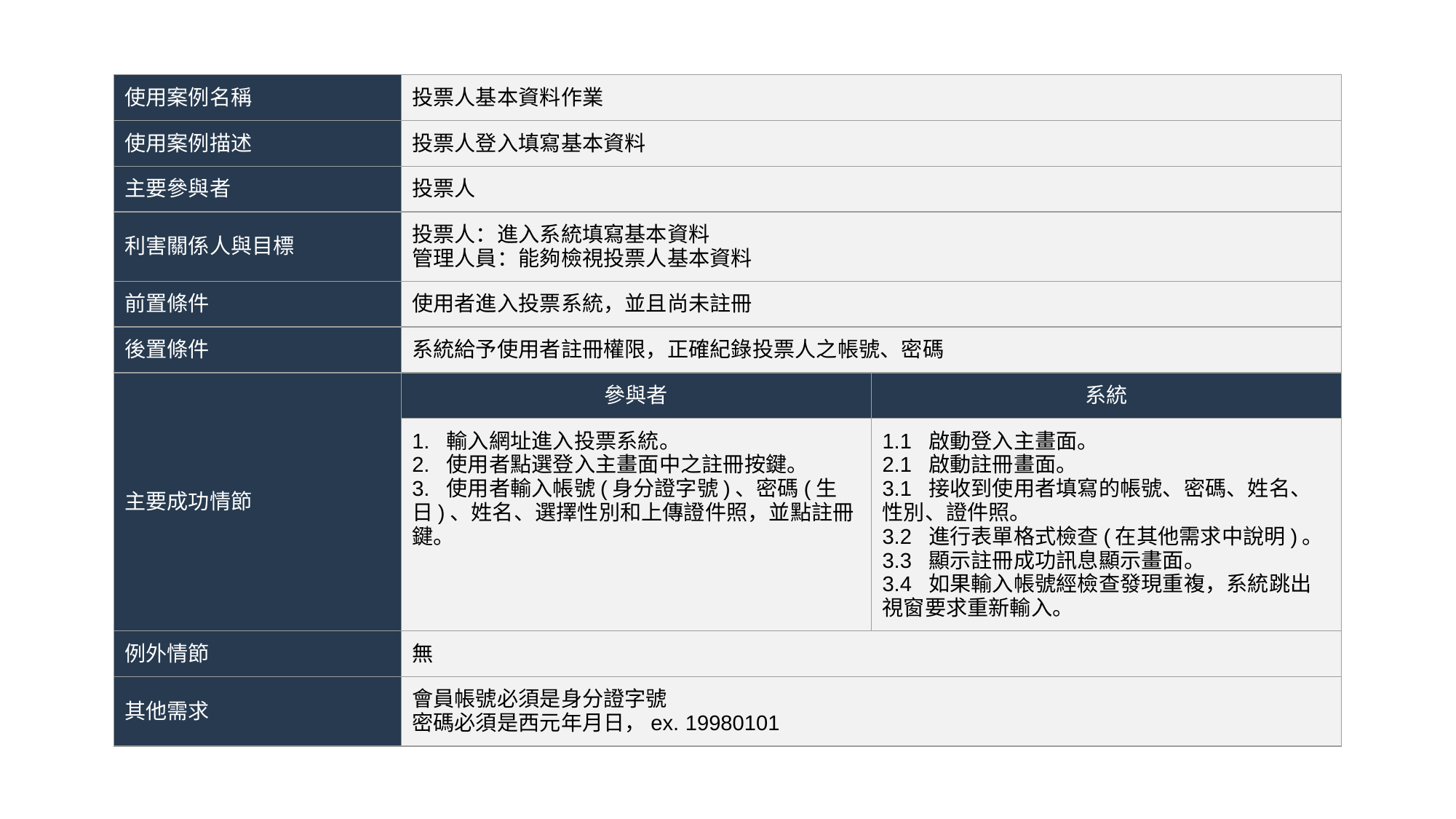

| 使用案例名稱 | 投票人基本資料作業 |  |
| --- | --- | --- |
| 使用案例描述 | 投票人登入填寫基本資料 |  |
| 主要參與者 | 投票人 |  |
| 利害關係人與目標 | 投票人：進入系統填寫基本資料 管理人員：能夠檢視投票人基本資料 |  |
| 前置條件 | 使用者進入投票系統，並且尚未註冊 |  |
| 後置條件 | 系統給予使用者註冊權限，正確紀錄投票人之帳號、密碼 |  |
| 主要成功情節 | 參與者 | 系統 |
|  | 1. 輸入網址進入投票系統。 2. 使用者點選登入主畫面中之註冊按鍵。 3. 使用者輸入帳號(身分證字號)、密碼(生日)、姓名、選擇性別和上傳證件照，並點註冊鍵。 | 1.1 啟動登入主畫面。 2.1 啟動註冊畫面。 3.1 接收到使用者填寫的帳號、密碼、姓名、性別、證件照。 3.2 進行表單格式檢查(在其他需求中說明)。 3.3 顯示註冊成功訊息顯示畫面。 3.4 如果輸入帳號經檢查發現重複，系統跳出視窗要求重新輸入。 |
| 例外情節 | 無 |  |
| 其他需求 | 會員帳號必須是身分證字號 密碼必須是西元年月日，ex. 19980101 |  |